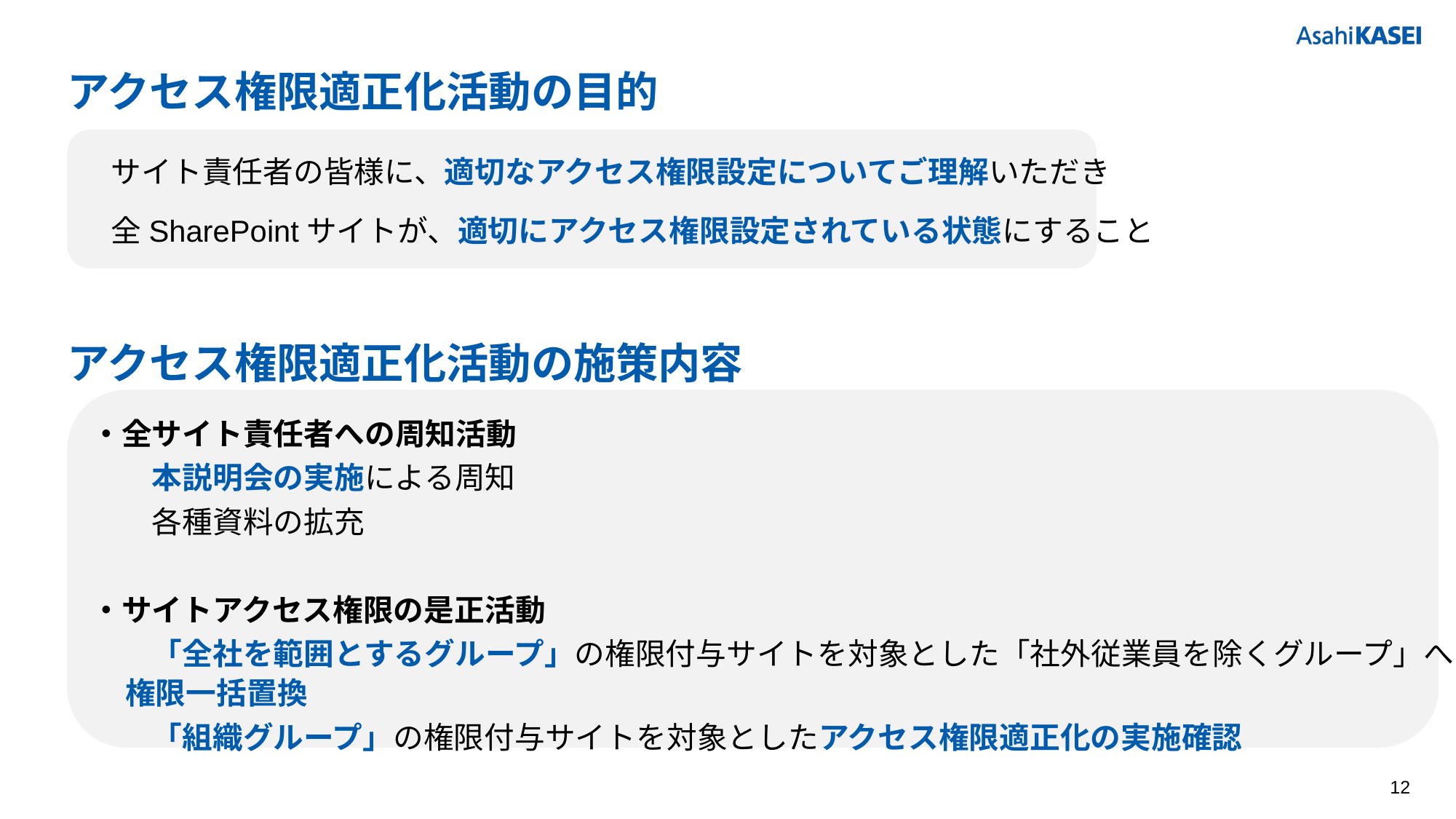

# アクセス権限適正化活動の目的

サイト責任者の皆様に、適切なアクセス権限設定についてご理解いただき
全SharePointサイトが、適切にアクセス権限設定されている状態にすること

アクセス権限適正化活動の施策内容

・全サイト責任者への周知活動
　　本説明会の実施による周知
　　各種資料の拡充

・サイトアクセス権限の是正活動
　　「全社を範囲とするグループ」の権限付与サイトを対象とした「社外従業員を除くグループ」への権限一括置換
　　「組織グループ」の権限付与サイトを対象としたアクセス権限適正化の実施確認
12